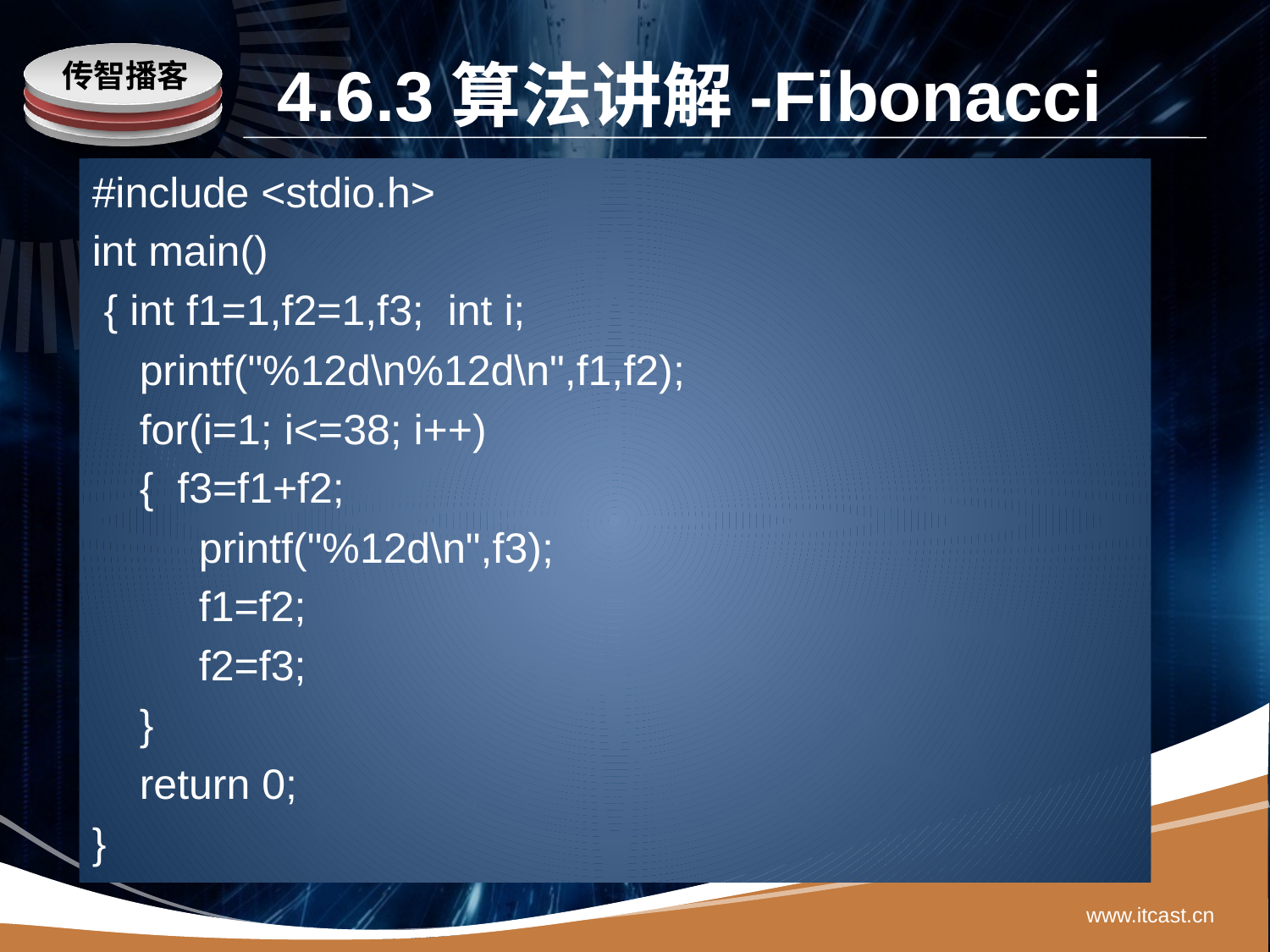

# 4.6.3算法讲解-Fibonacci
#include <stdio.h>
int main()
 { int f1=1,f2=1,f3;  int i;
    printf("%12d\n%12d\n",f1,f2);
    for(i=1; i<=38; i++)
    {  f3=f1+f2;
	     printf("%12d\n",f3);
	     f1=f2;
	     f2=f3;
    }
    return 0;
}
www.itcast.cn